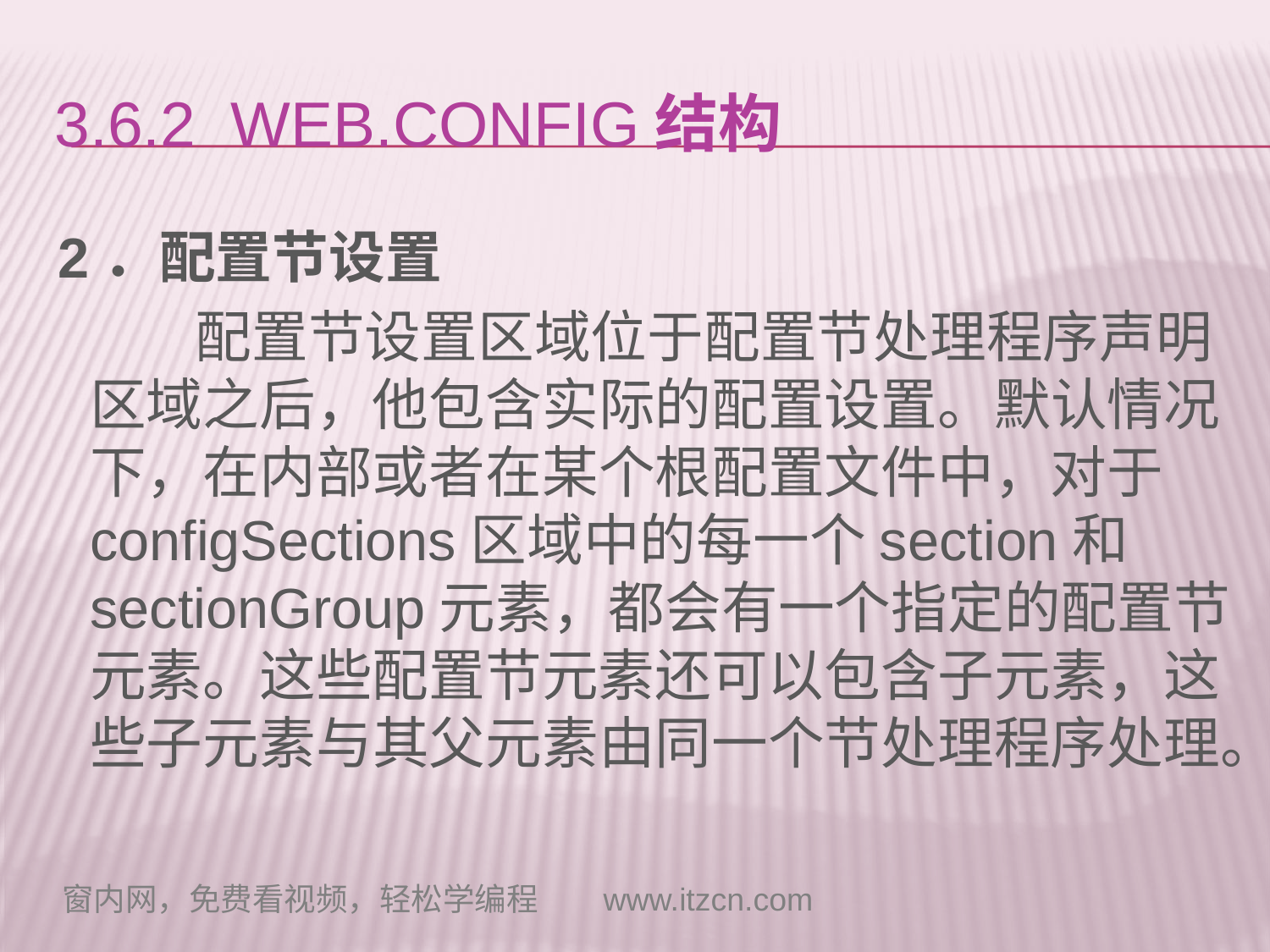

# 3.6.2  Web.config结构
 2．配置节设置
           配置节设置区域位于配置节处理程序声明区域之后，他包含实际的配置设置。默认情况下，在内部或者在某个根配置文件中，对于configSections区域中的每一个section和sectionGroup元素，都会有一个指定的配置节元素。这些配置节元素还可以包含子元素，这些子元素与其父元素由同一个节处理程序处理。